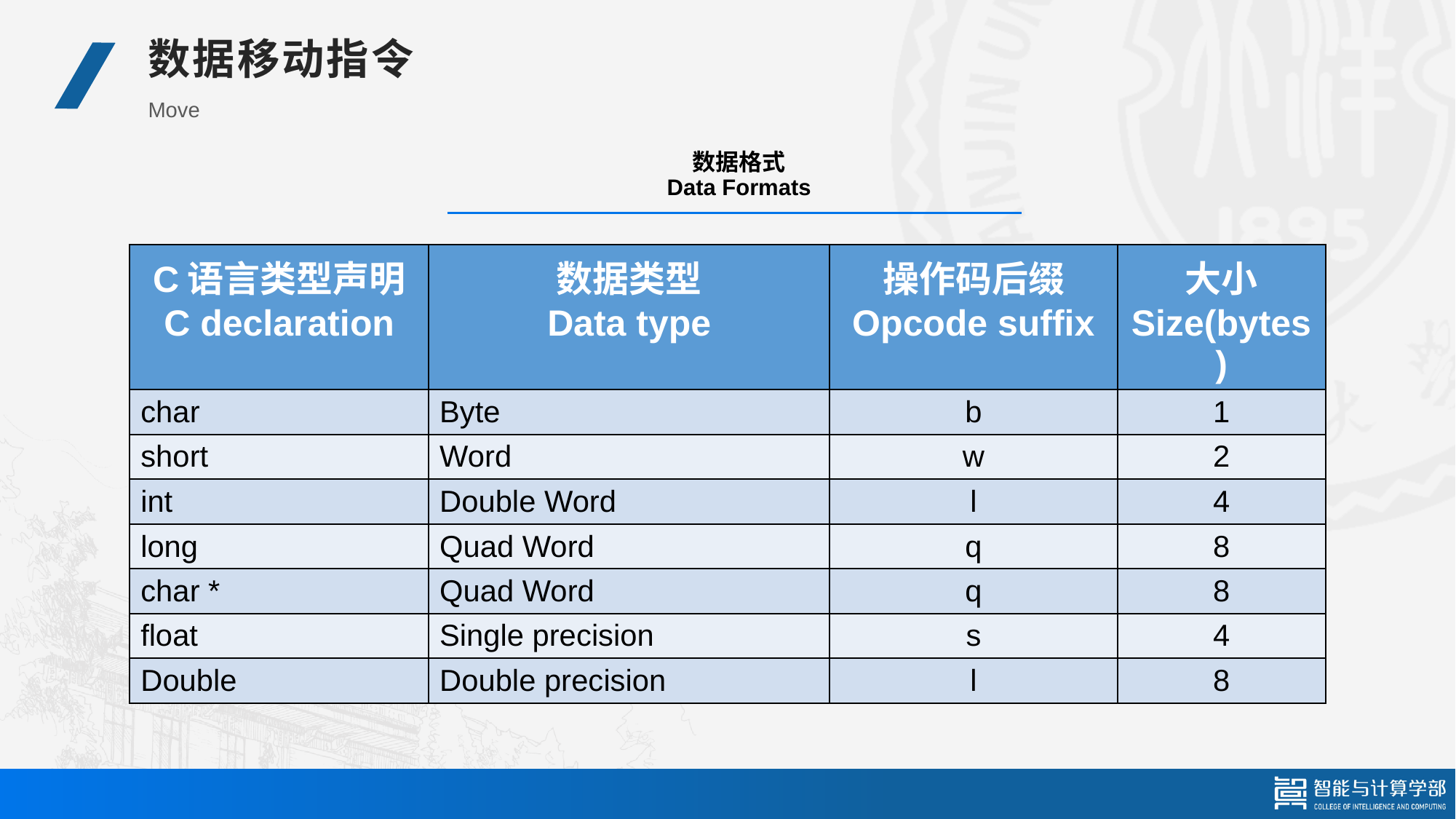

数据移动指令
Move
# 数据格式 Data Formats
| C语言类型声明 C declaration | 数据类型 Data type | 操作码后缀 Opcode suffix | 大小 Size(bytes) |
| --- | --- | --- | --- |
| char | Byte | b | 1 |
| short | Word | w | 2 |
| int | Double Word | l | 4 |
| long | Quad Word | q | 8 |
| char \* | Quad Word | q | 8 |
| float | Single precision | s | 4 |
| Double | Double precision | l | 8 |